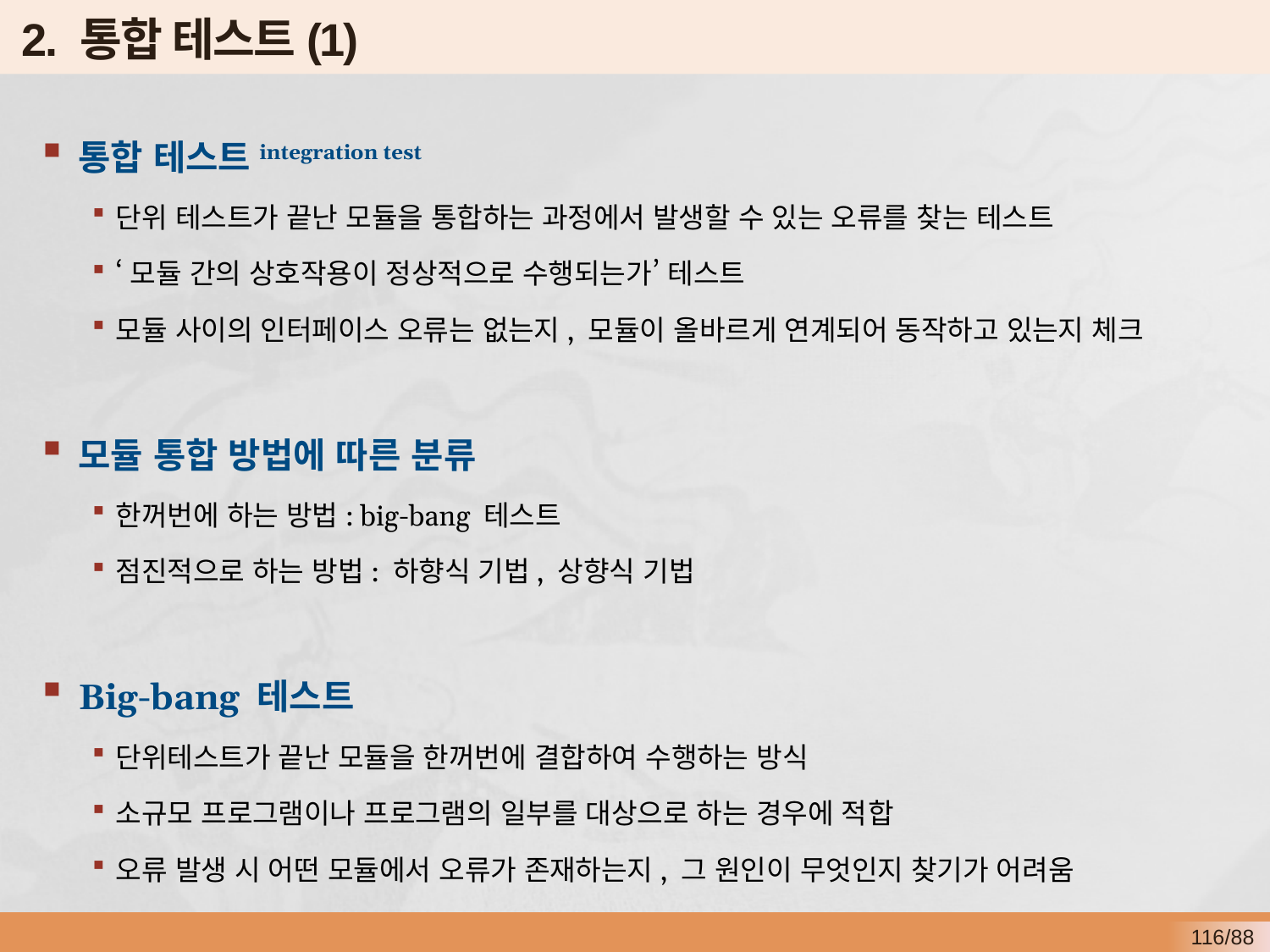

# 2. 통합 테스트(1)
통합 테스트integration test
단위 테스트가 끝난 모듈을 통합하는 과정에서 발생할 수 있는 오류를 찾는 테스트
‘모듈 간의 상호작용이 정상적으로 수행되는가’ 테스트
모듈 사이의 인터페이스 오류는 없는지, 모듈이 올바르게 연계되어 동작하고 있는지 체크

모듈 통합 방법에 따른 분류
한꺼번에 하는 방법: big-bang 테스트
점진적으로 하는 방법: 하향식 기법, 상향식 기법

Big-bang 테스트
단위테스트가 끝난 모듈을 한꺼번에 결합하여 수행하는 방식
소규모 프로그램이나 프로그램의 일부를 대상으로 하는 경우에 적합
오류 발생 시 어떤 모듈에서 오류가 존재하는지, 그 원인이 무엇인지 찾기가 어려움